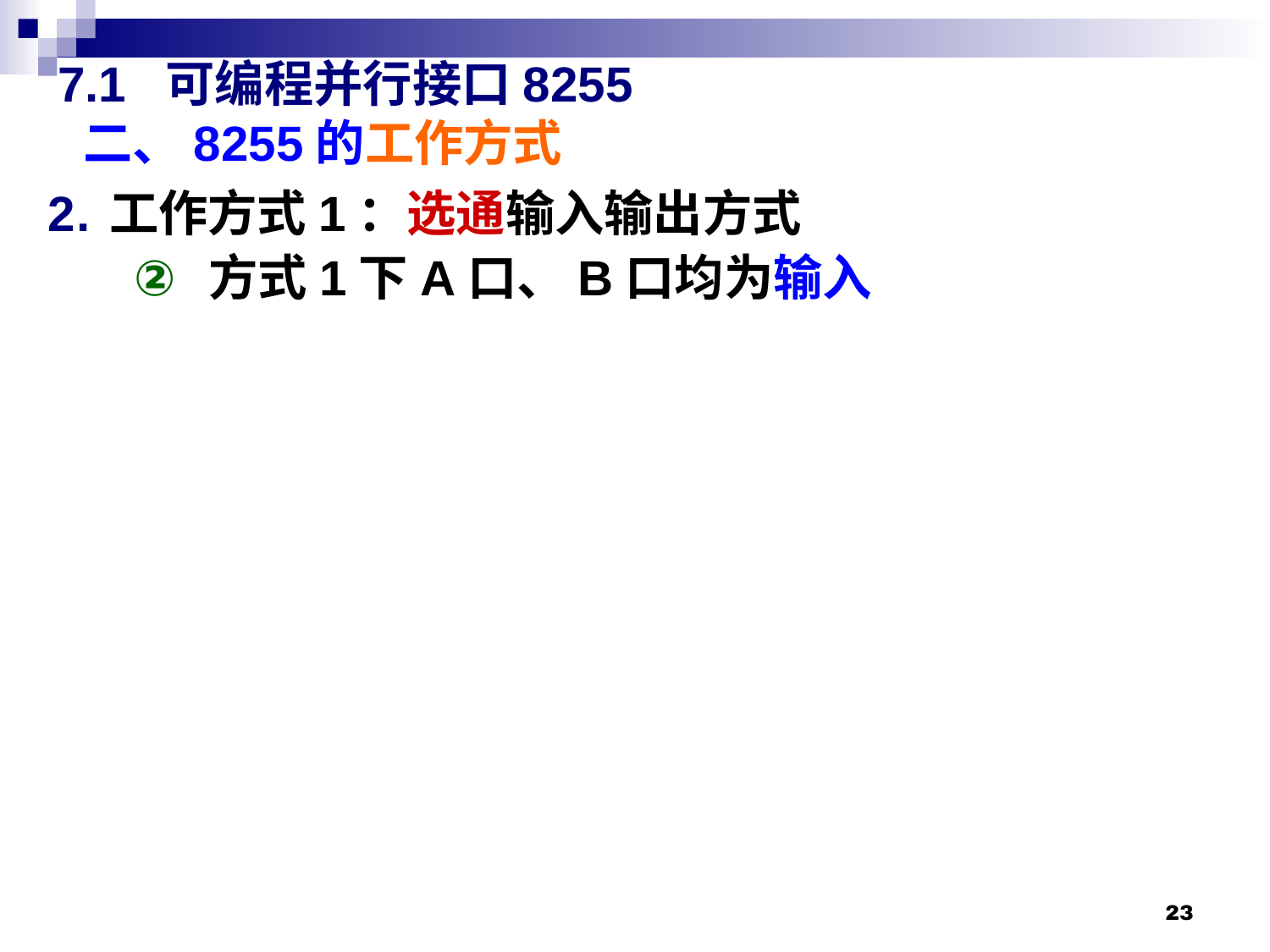

# 7.1  可编程并行接口8255 二、8255的工作方式
工作方式1：选通输入输出方式
方式1下A口、B口均为输入
23